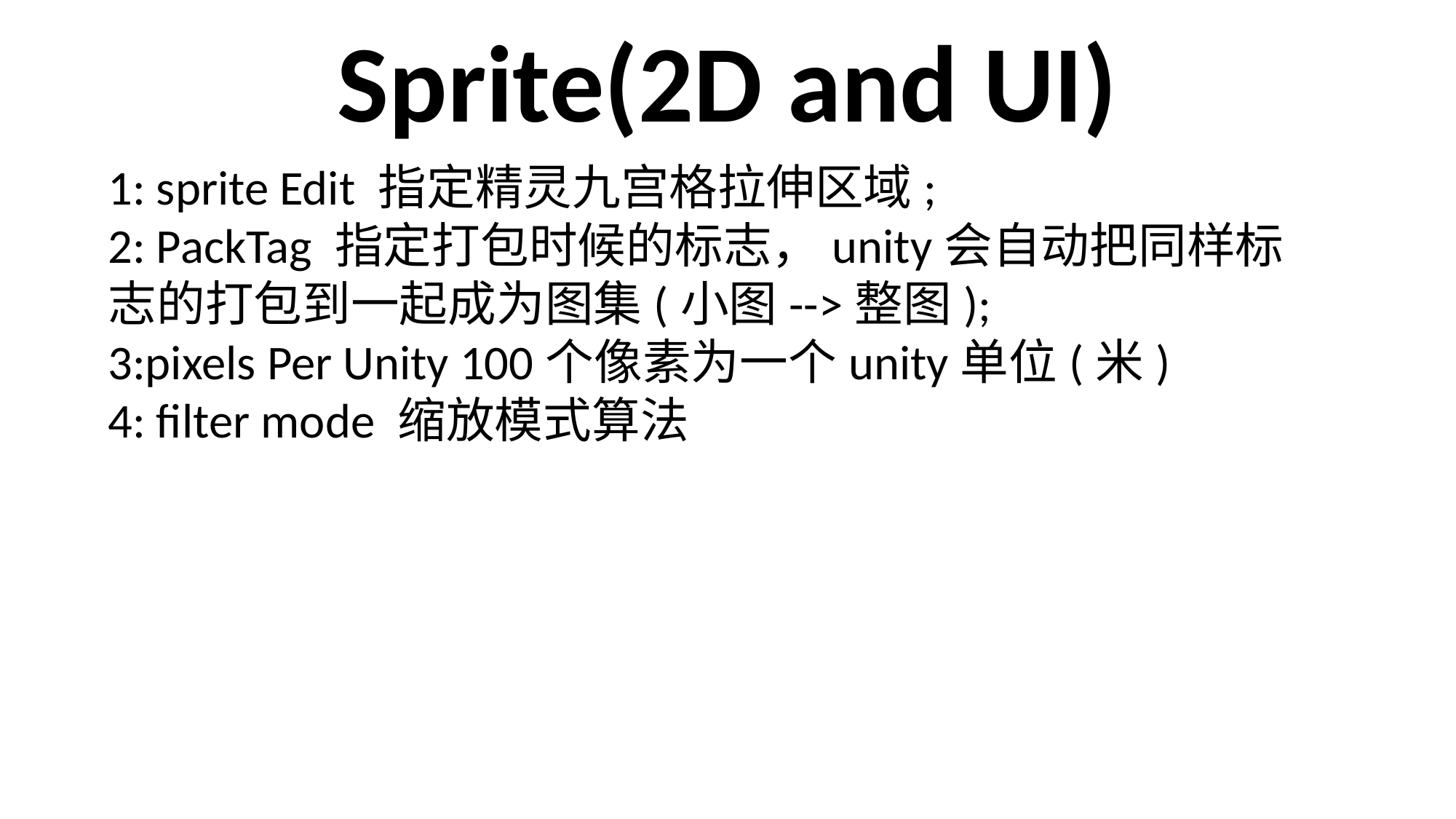

Sprite(2D and UI)
1: sprite Edit 指定精灵九宫格拉伸区域;
2: PackTag 指定打包时候的标志，unity会自动把同样标志的打包到一起成为图集(小图-->整图);
3:pixels Per Unity 100个像素为一个unity单位(米)
4: filter mode 缩放模式算法
1